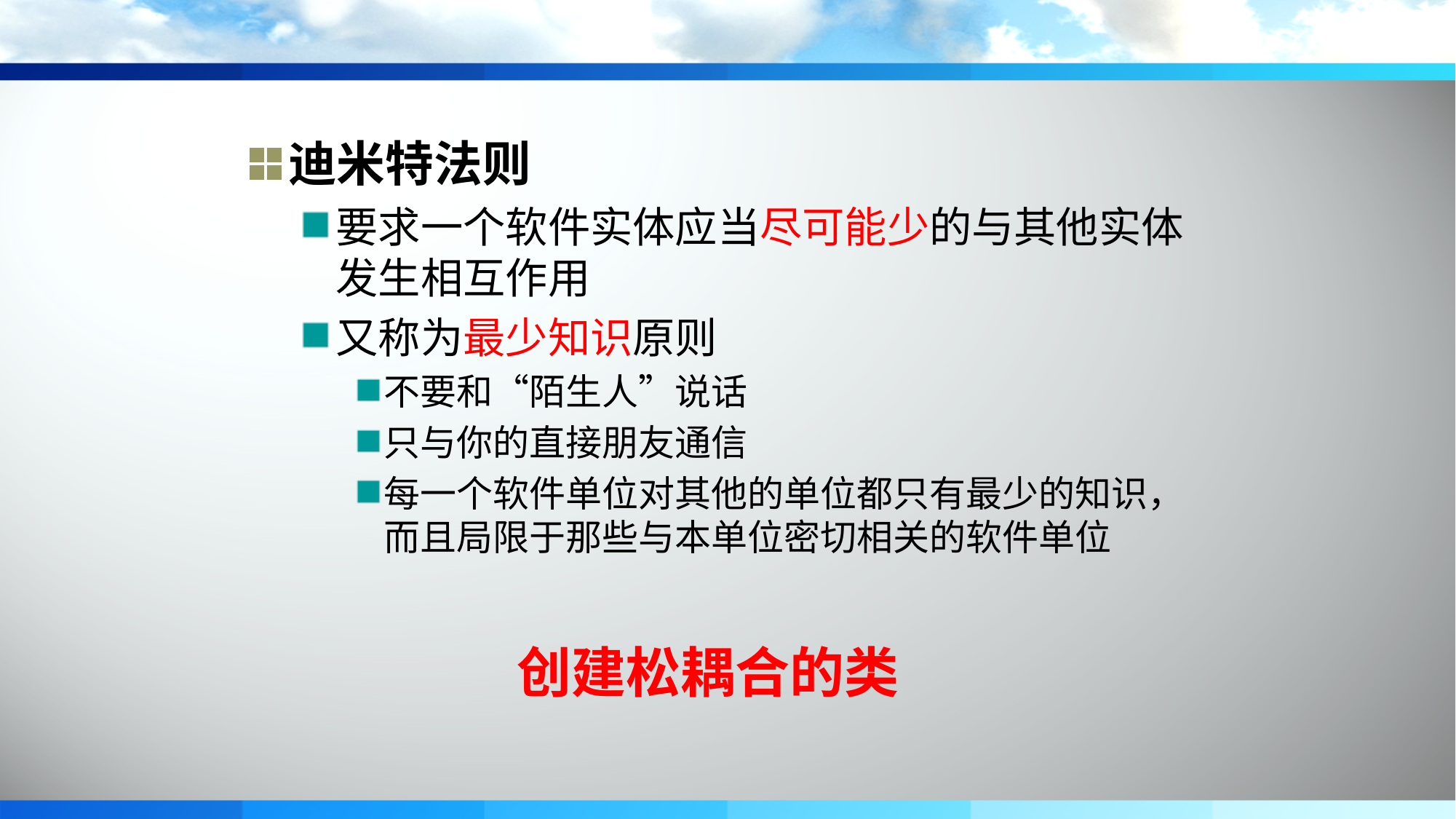

迪米特法则
要求一个软件实体应当尽可能少的与其他实体发生相互作用
又称为最少知识原则
不要和“陌生人”说话
只与你的直接朋友通信
每一个软件单位对其他的单位都只有最少的知识，而且局限于那些与本单位密切相关的软件单位
创建松耦合的类